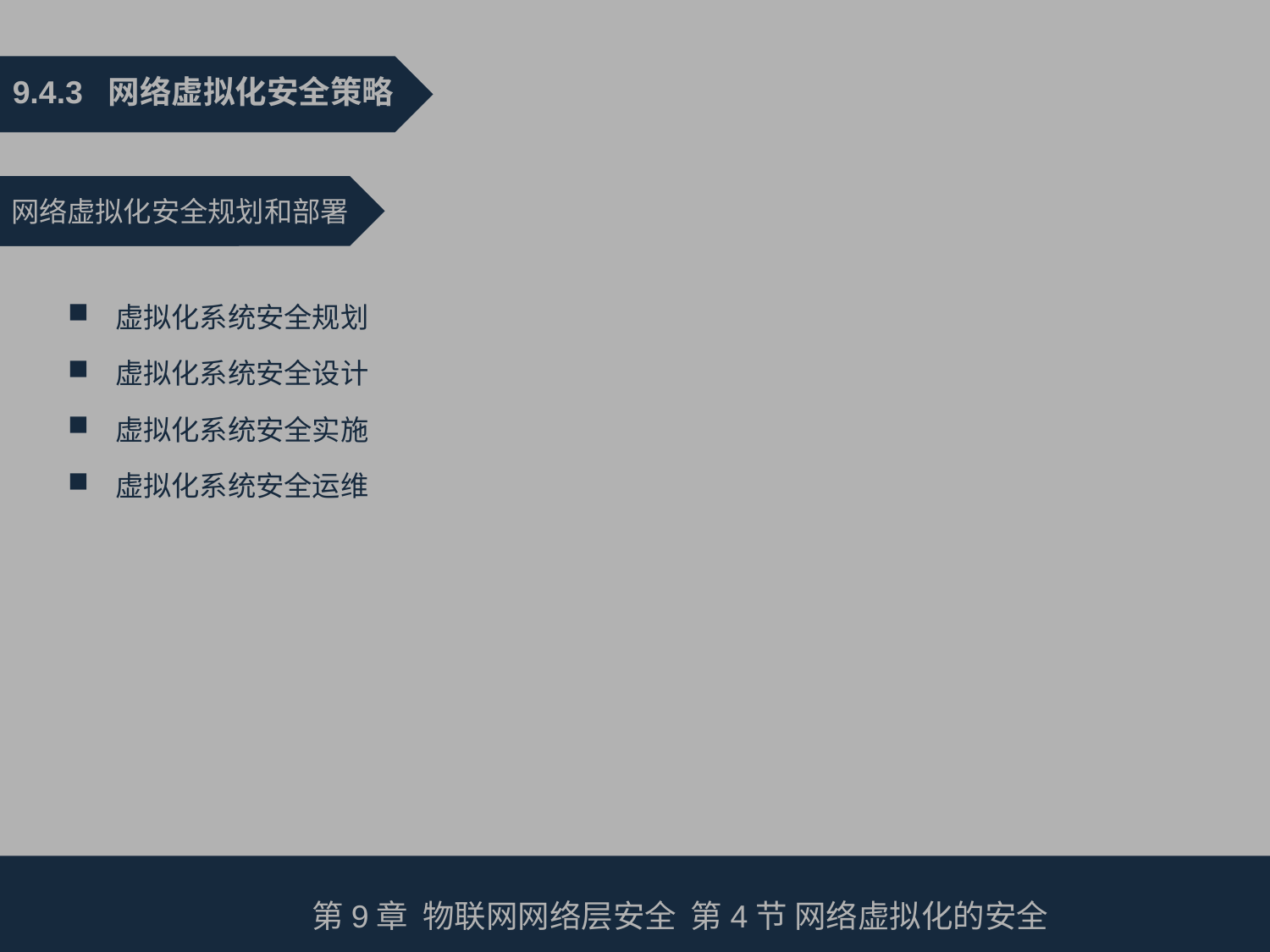

9.4.3  网络虚拟化安全策略
网络虚拟化安全规划和部署
虚拟化系统安全规划
虚拟化系统安全设计
虚拟化系统安全实施
虚拟化系统安全运维
第9章  物联网网络层安全  第4节 网络虚拟化的安全